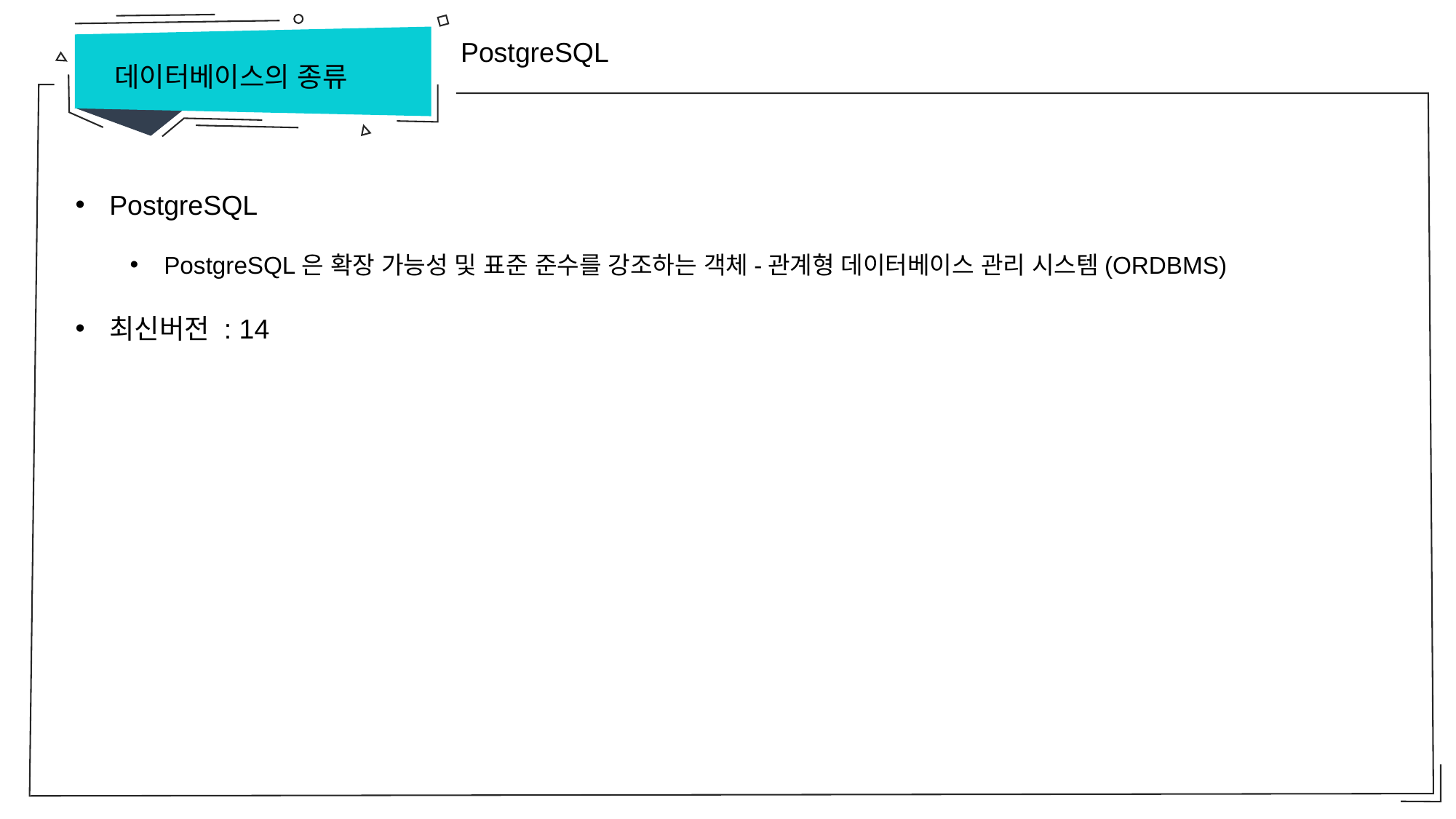

PostgreSQL
데이터베이스의 종류
PostgreSQL
PostgreSQL은 확장 가능성 및 표준 준수를 강조하는 객체-관계형 데이터베이스 관리 시스템(ORDBMS)
최신버전 : 14